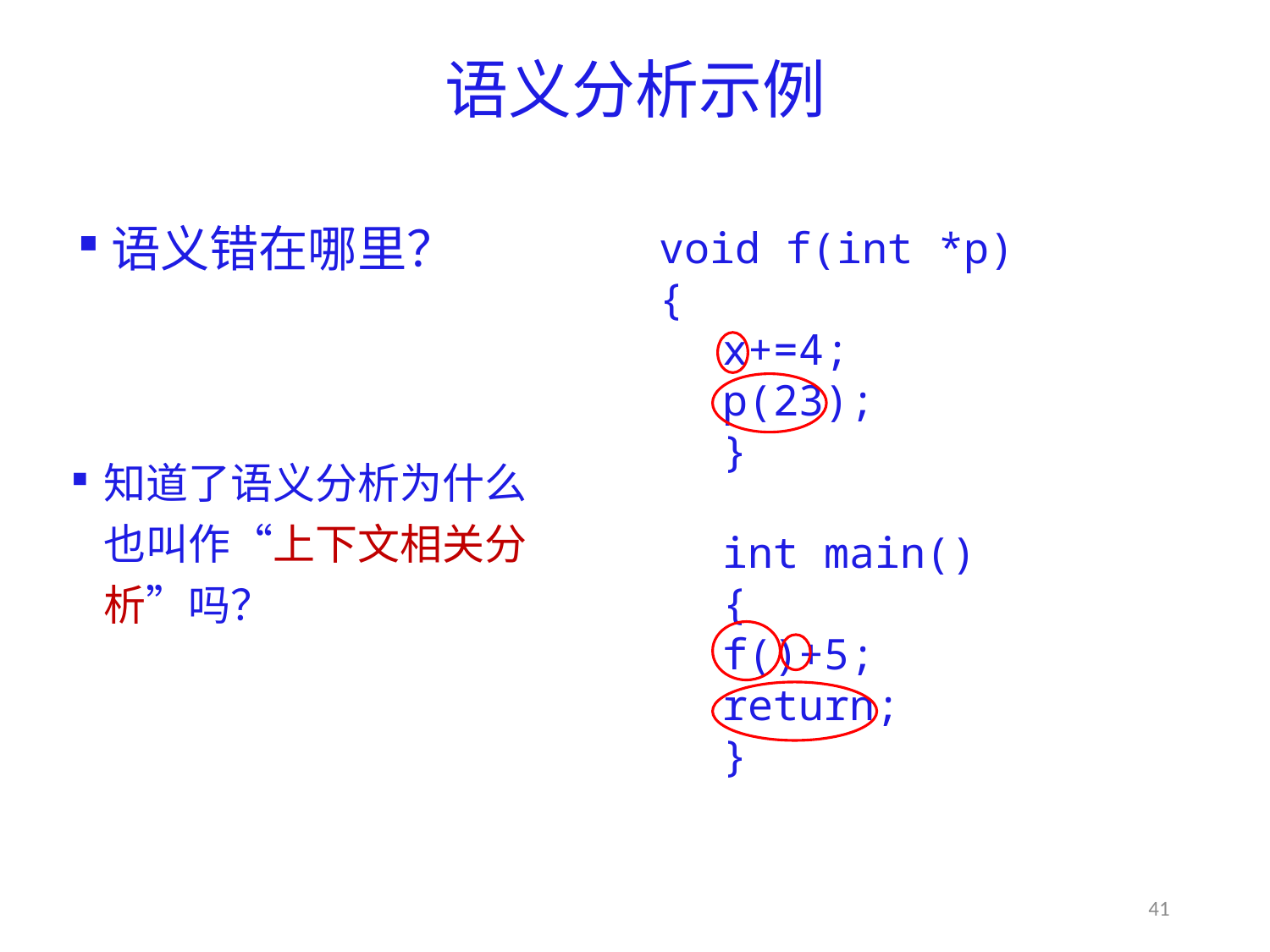

# 语义分析示例
void f(int *p)
{
x+=4;
p(23);
}

int main()
{
f()+5;
return;
}
语义错在哪里？

知道了语义分析为什么也叫作“上下文相关分析”吗？

41